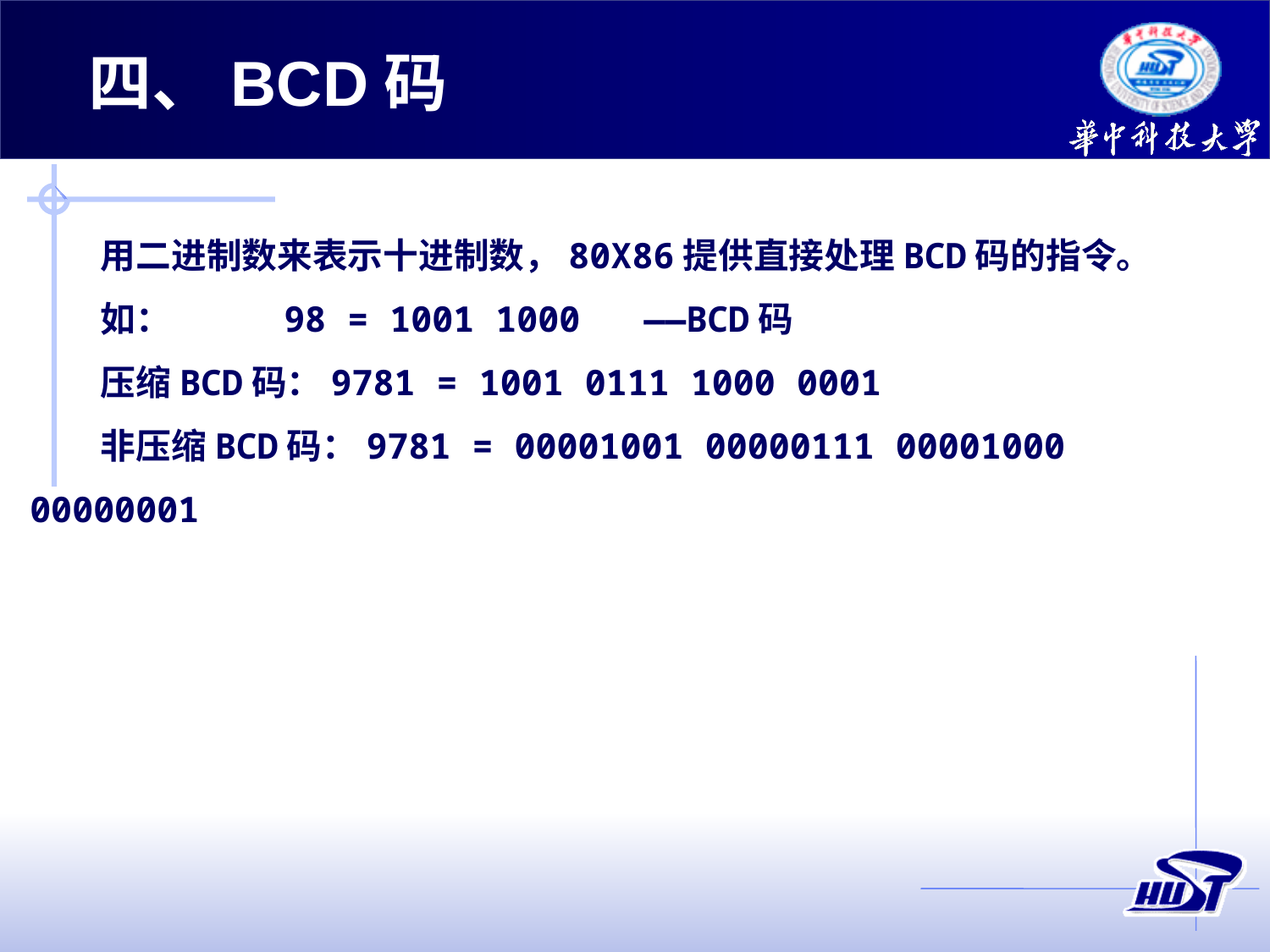

四、BCD码
用二进制数来表示十进制数，80X86提供直接处理BCD码的指令。
如：	98 = 1001 1000   ——BCD码
压缩BCD码：9781 = 1001 0111 1000 0001
非压缩BCD码：9781 = 00001001 00000111 00001000 00000001